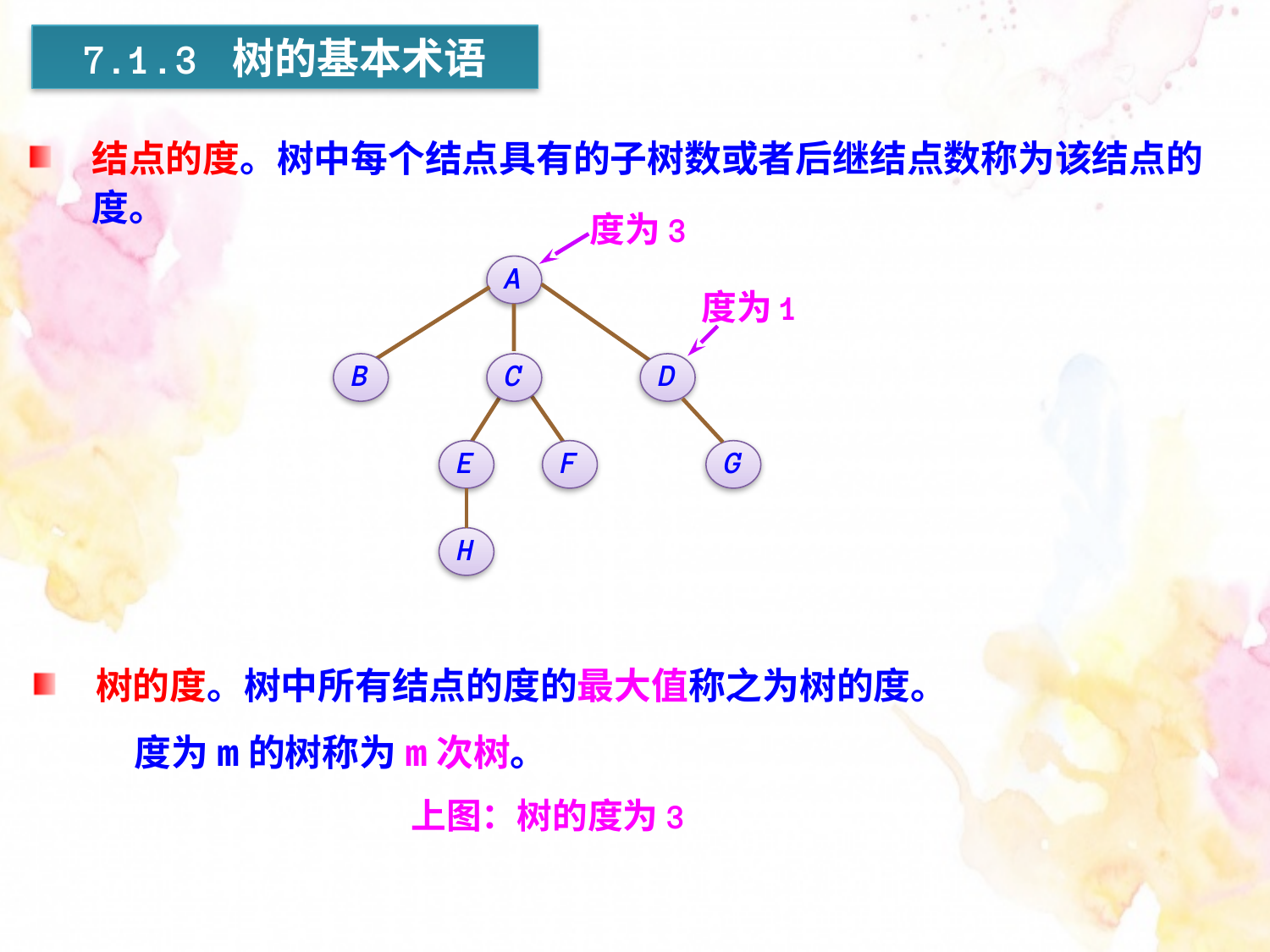

7.1.3 树的基本术语
结点的度。树中每个结点具有的子树数或者后继结点数称为该结点的度。
度为3

A

B
C
D

E
F
G
H
度为1

树的度。树中所有结点的度的最大值称之为树的度。
           度为m的树称为m次树。
上图：树的度为3